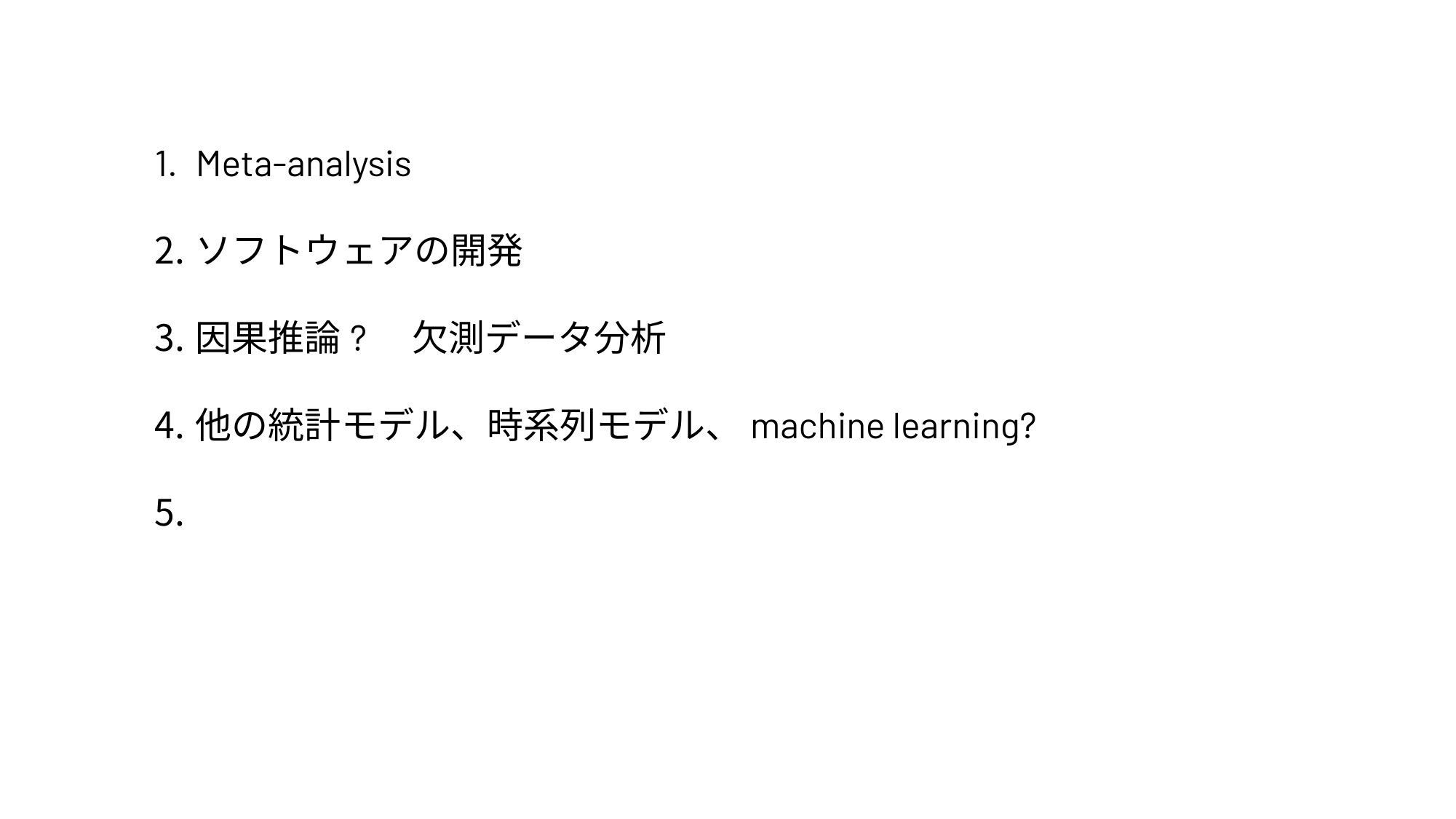

Meta-analysis

ソフトウェアの開発

因果推論?　欠測データ分析

他の統計モデル、時系列モデル、machine learning?